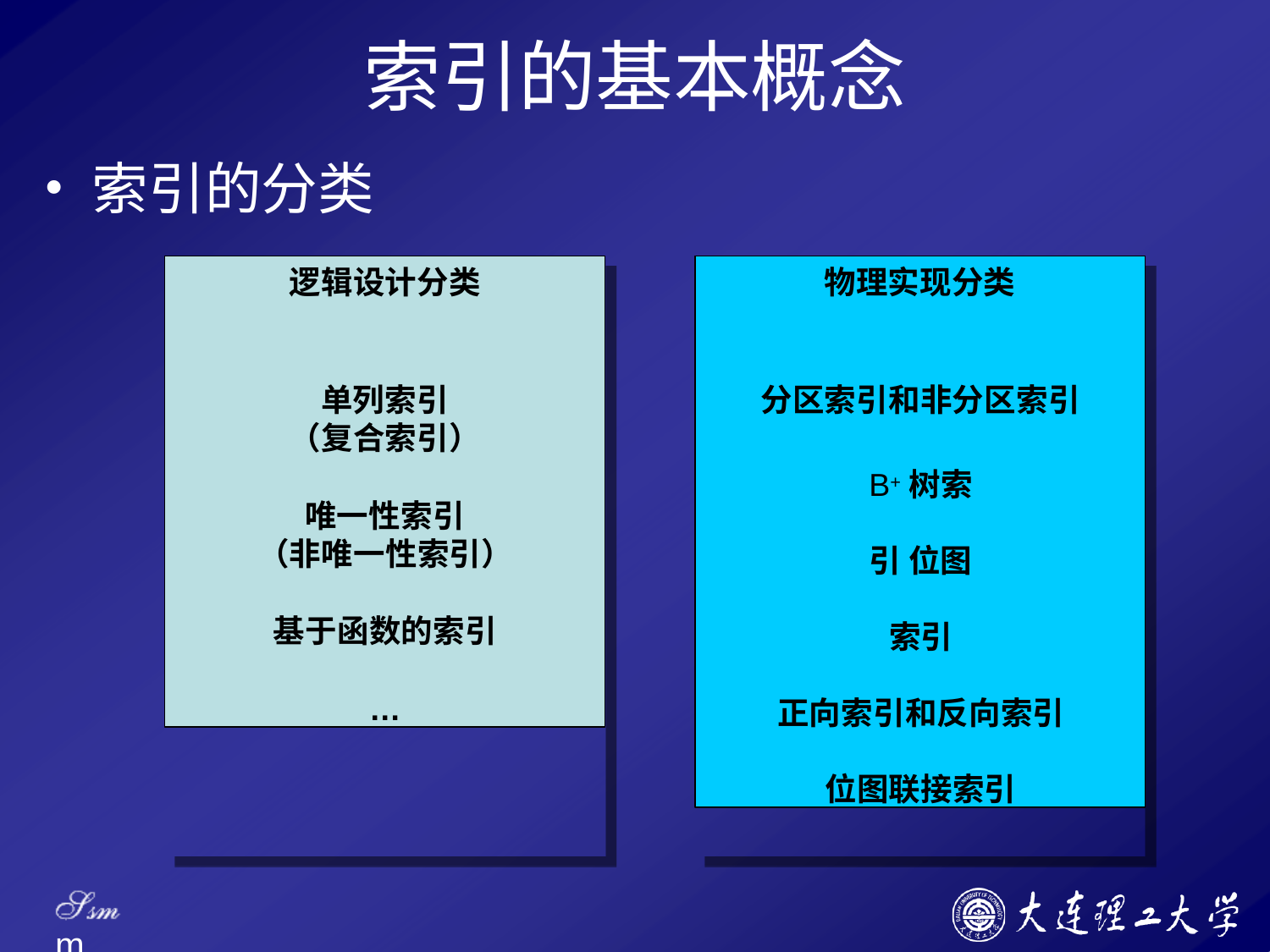

# 索引的基本概念
索引的分类
逻辑设计分类

单列索引
（复合索引）

唯一性索引
（非唯一性索引）

基于函数的索引

…
物理实现分类

分区索引和非分区索引
B+树索引 位图索引
正向索引和反向索引 位图联接索引

Ssm